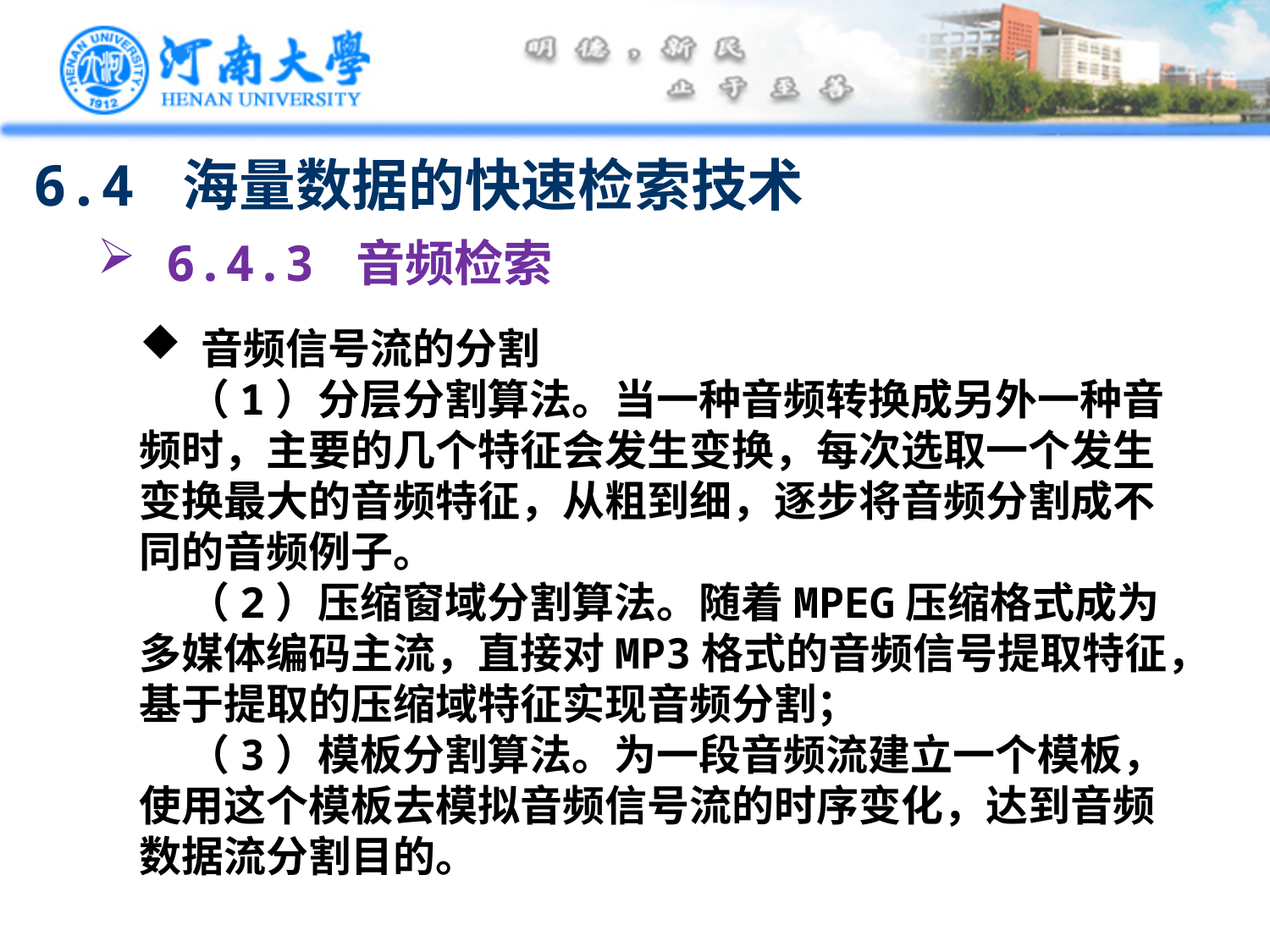

6.4 海量数据的快速检索技术
 6.4.3 音频检索
 音频信号流的分割
    （1）分层分割算法。当一种音频转换成另外一种音频时，主要的几个特征会发生变换，每次选取一个发生变换最大的音频特征，从粗到细，逐步将音频分割成不同的音频例子。
    （2）压缩窗域分割算法。随着MPEG压缩格式成为多媒体编码主流，直接对MP3格式的音频信号提取特征，基于提取的压缩域特征实现音频分割；
    （3）模板分割算法。为一段音频流建立一个模板，使用这个模板去模拟音频信号流的时序变化，达到音频数据流分割目的。